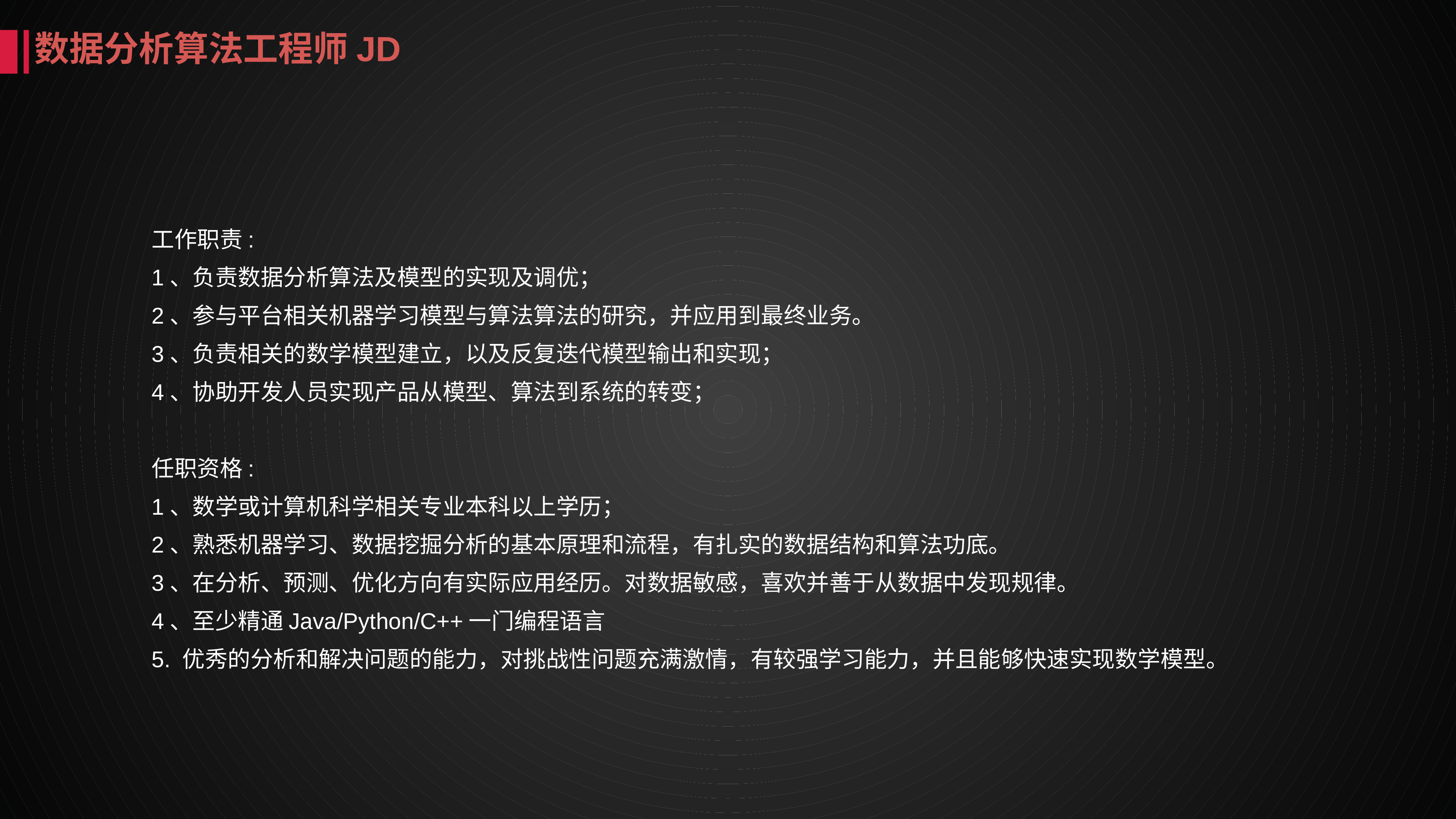

数据分析算法工程师JD
工作职责:
1、负责数据分析算法及模型的实现及调优；
2、参与平台相关机器学习模型与算法算法的研究，并应用到最终业务。
3、负责相关的数学模型建立，以及反复迭代模型输出和实现；
4、协助开发人员实现产品从模型、算法到系统的转变；

任职资格:
1、数学或计算机科学相关专业本科以上学历；
2、熟悉机器学习、数据挖掘分析的基本原理和流程，有扎实的数据结构和算法功底。
3、在分析、预测、优化方向有实际应用经历。对数据敏感，喜欢并善于从数据中发现规律。
4、至少精通Java/Python/C++一门编程语言
5. 优秀的分析和解决问题的能力，对挑战性问题充满激情，有较强学习能力，并且能够快速实现数学模型。